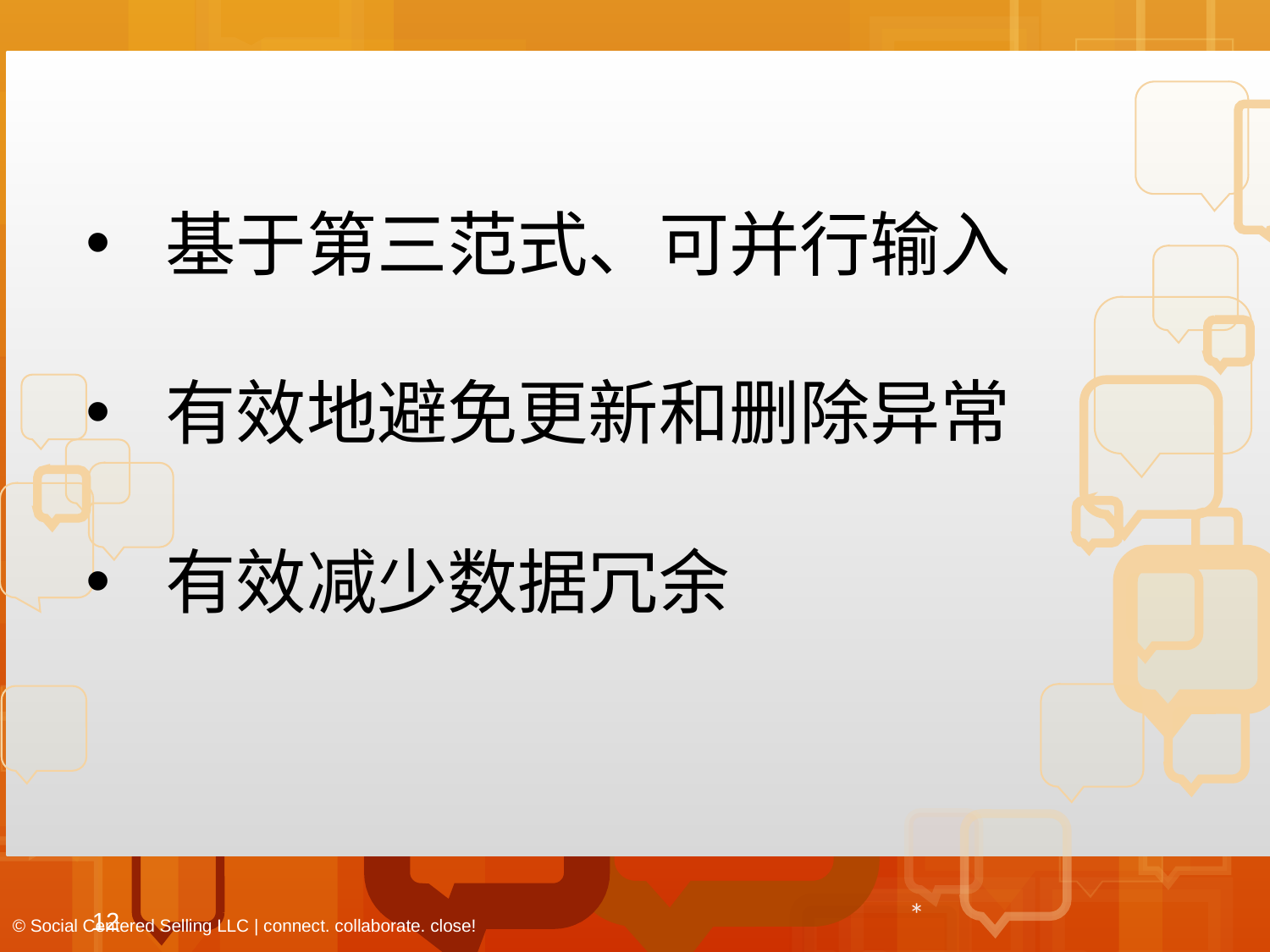

基于第三范式、可并行输入

有效地避免更新和删除异常

有效减少数据冗余

© Social Centered Selling LLC | connect. collaborate. close!
12
*